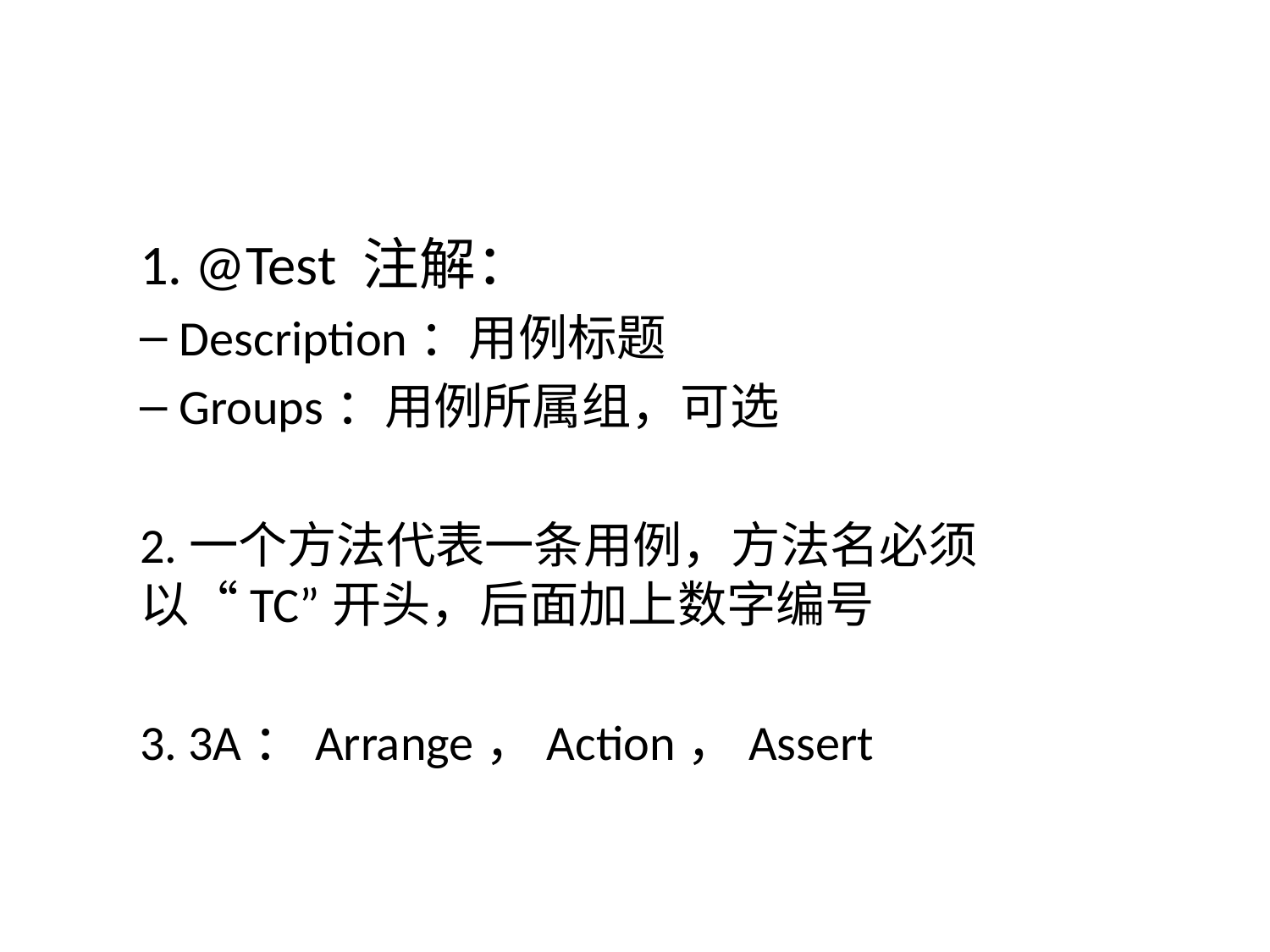

#
     1. @Test 注解：
Description：用例标题
Groups：用例所属组，可选

2.一个方法代表一条用例，方法名必须以“TC”开头，后面加上数字编号

3. 3A：Arrange，Action，Assert